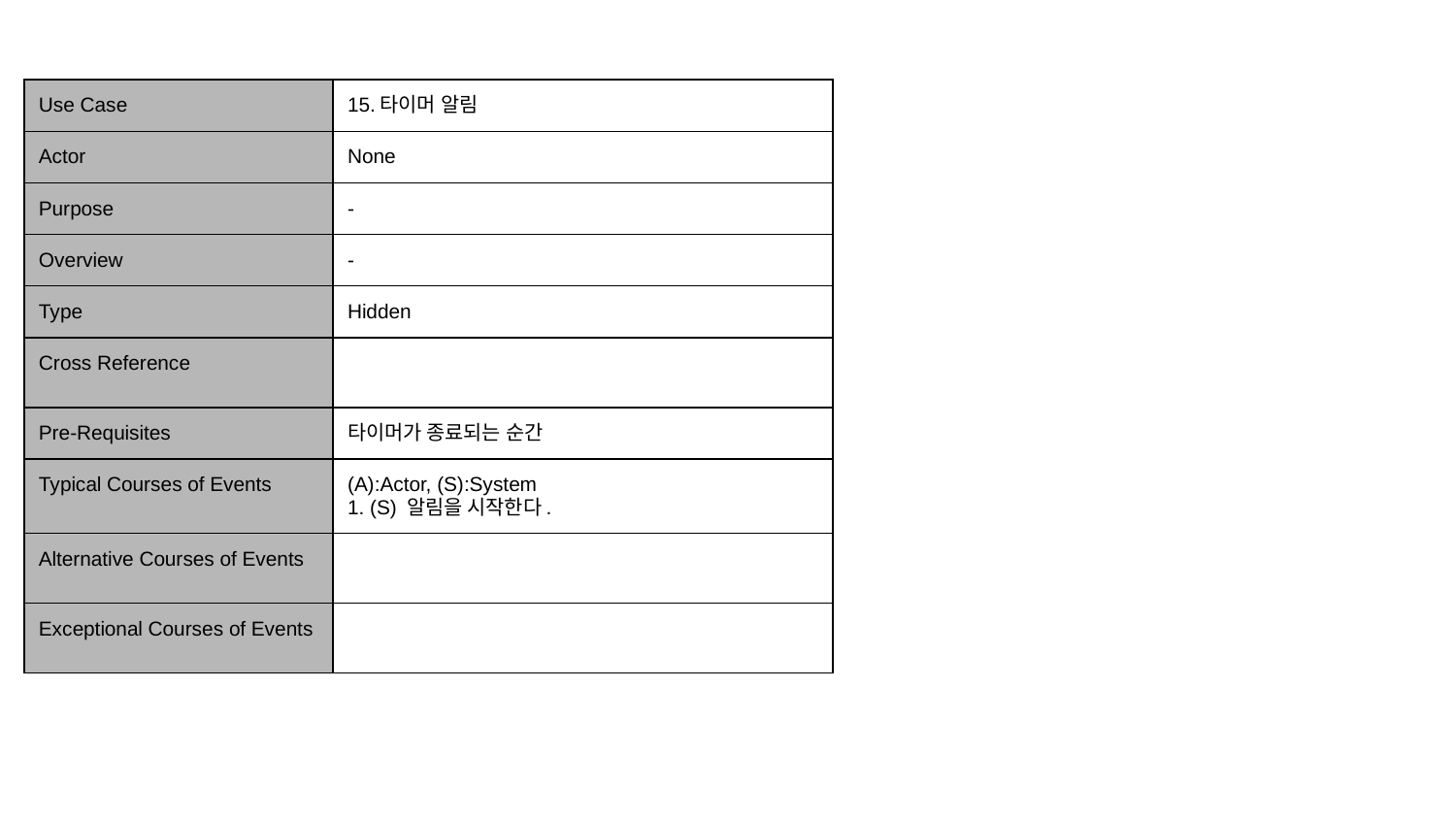

| Use Case | 15.타이머 알림 |
| --- | --- |
| Actor | None |
| Purpose | - |
| Overview | - |
| Type | Hidden |
| Cross Reference |  |
| Pre-Requisites | 타이머가 종료되는 순간 |
| Typical Courses of Events | (A):Actor, (S):System 1. (S) 알림을 시작한다. |
| Alternative Courses of Events |  |
| Exceptional Courses of Events |  |